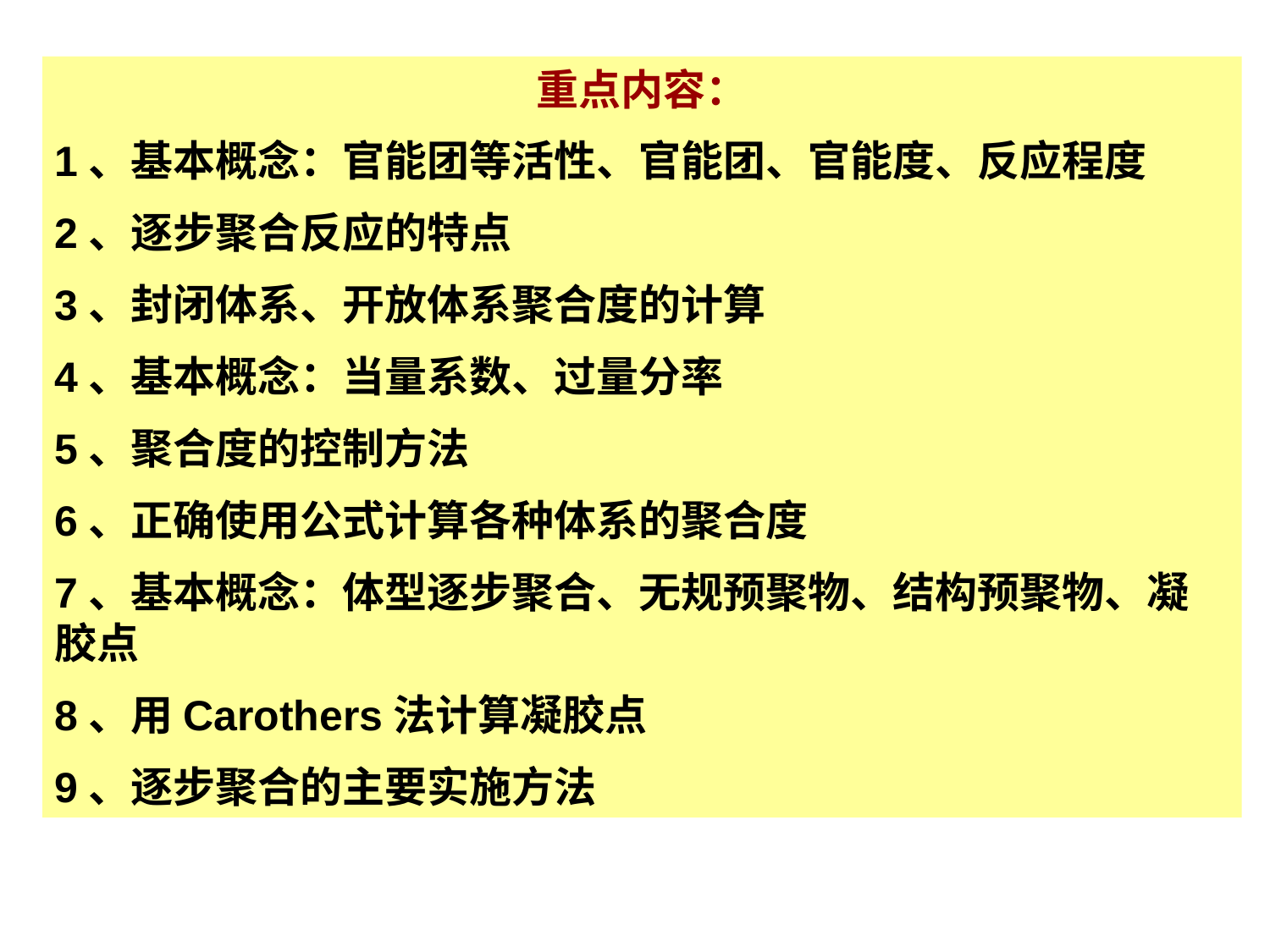

重点内容：
1、基本概念：官能团等活性、官能团、官能度、反应程度
2、逐步聚合反应的特点
3、封闭体系、开放体系聚合度的计算
4、基本概念：当量系数、过量分率
5、聚合度的控制方法
6、正确使用公式计算各种体系的聚合度
7、基本概念：体型逐步聚合、无规预聚物、结构预聚物、凝胶点
8、用Carothers法计算凝胶点
9、逐步聚合的主要实施方法